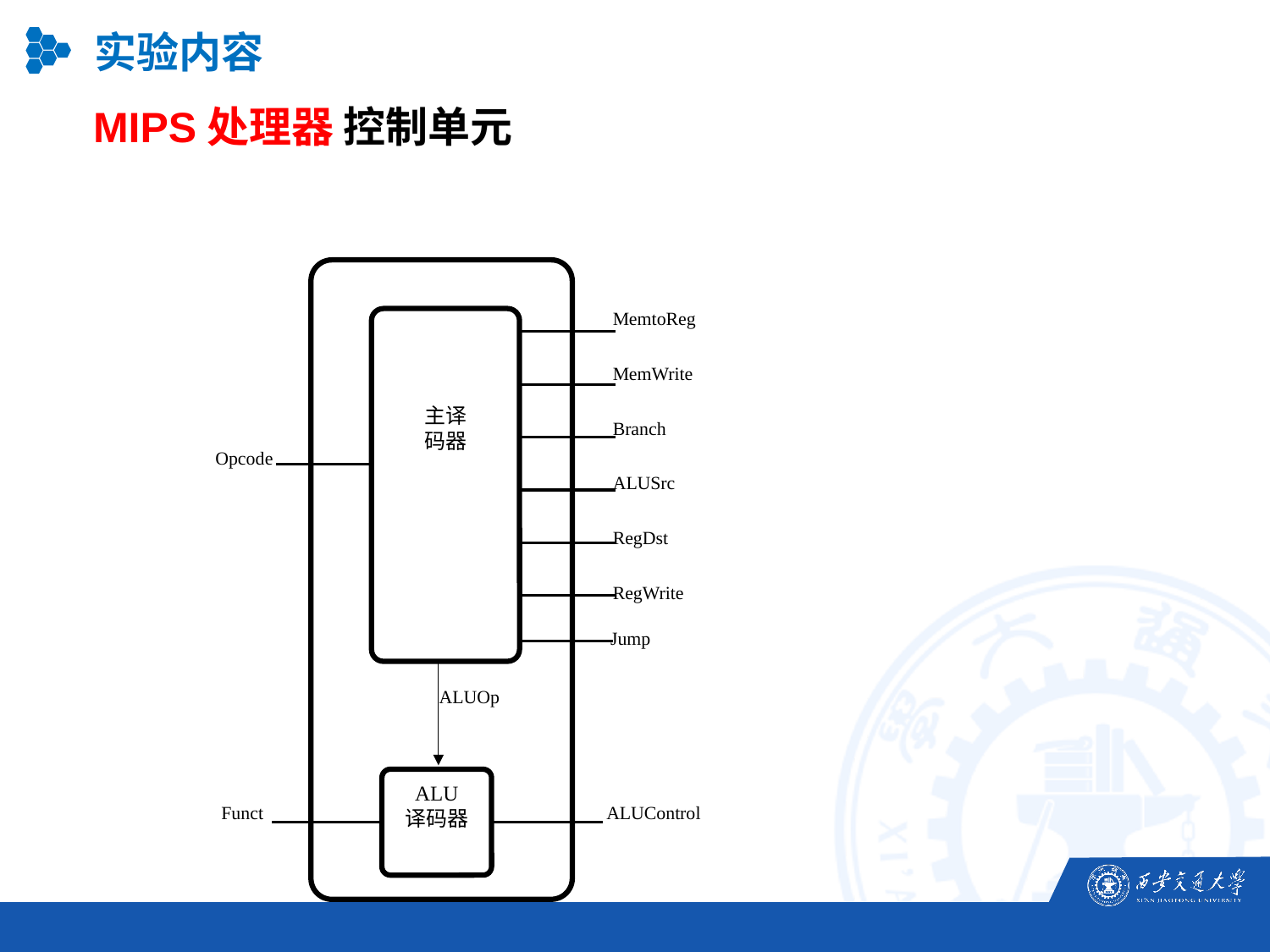

实验内容
MIPS处理器 控制单元

MemtoReg
MemWrite
Branch
ALUSrc
RegDst
RegWrite

主译
码器
Opcode
Jump
ALUOp

ALU
译码器
Funct
ALUControl